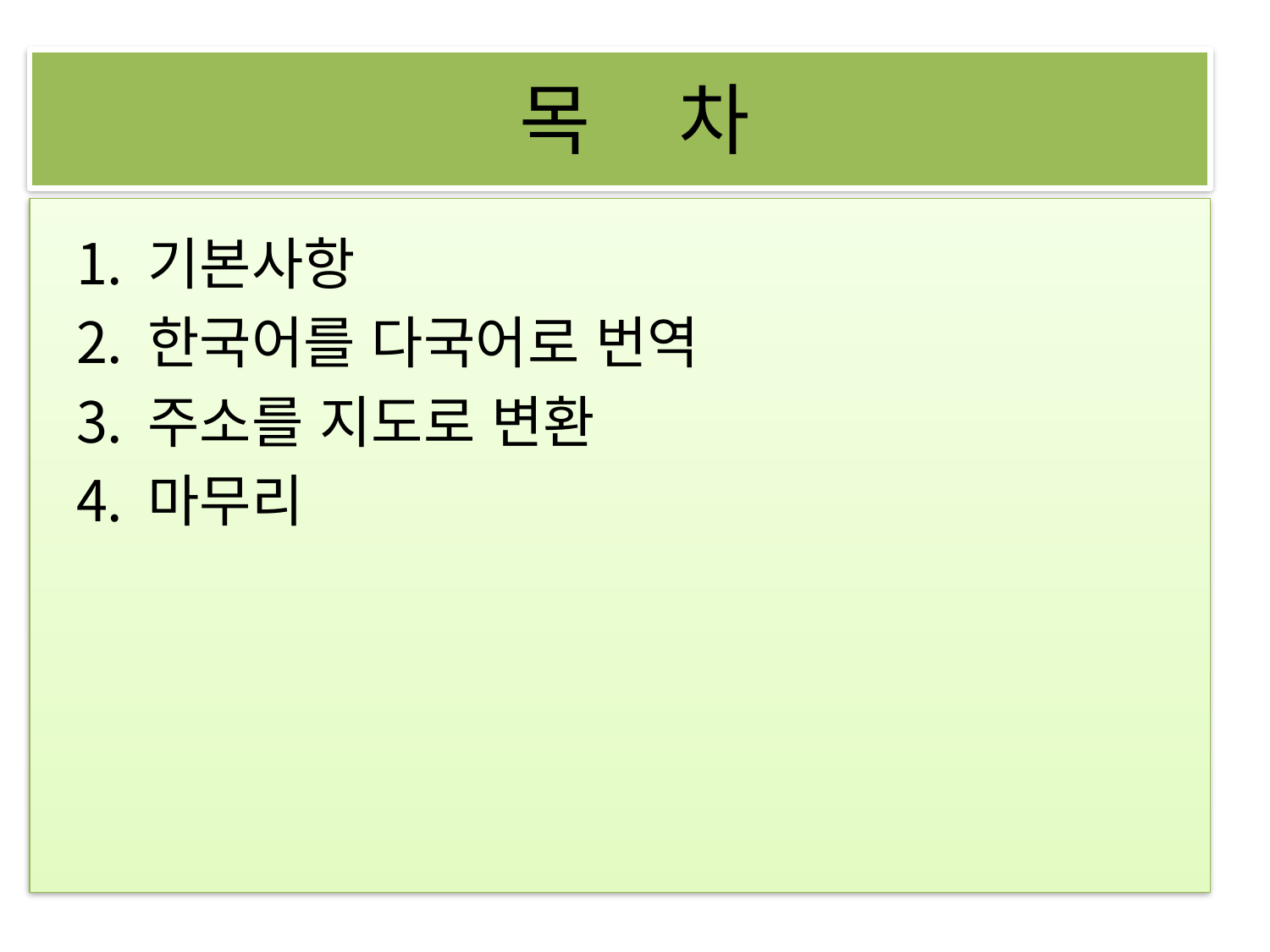

# 목    차

기본사항
한국어를 다국어로 번역
주소를 지도로 변환
마무리